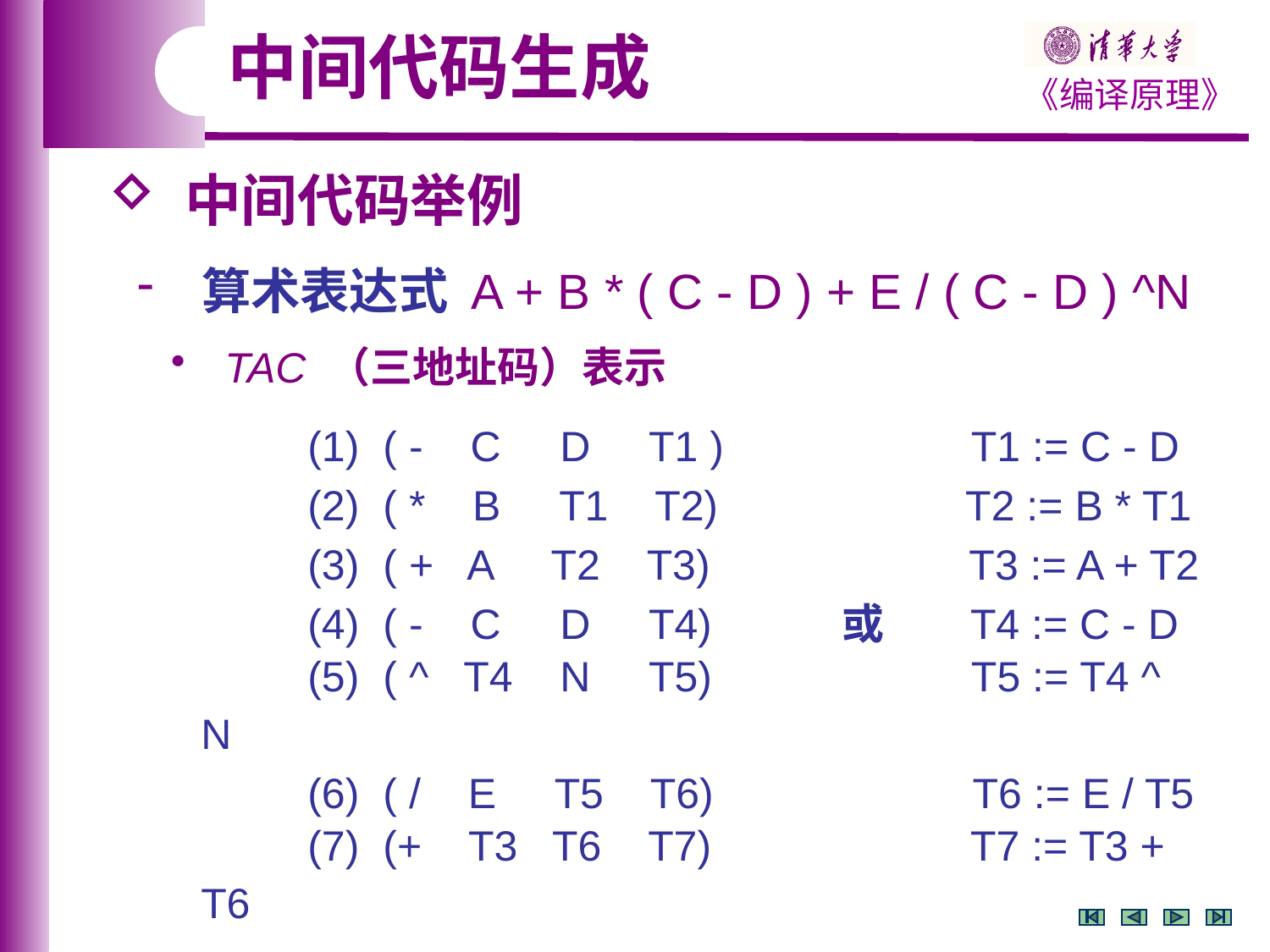

中间代码生成
 中间代码举例
  算术表达式 A + B * ( C - D ) + E / ( C - D ) ^N

  TAC （三地址码）表示

         (1)  ( -    C     D     T1 )                     T1 := C - D
         (2)  ( *    B     T1    T2)                     T2 := B * T1
         (3)  ( +   A     T2    T3)                      T3 := A + T2
         (4)  ( -    C     D     T4)          或        T4 := C - D
         (5)  ( ^   T4    N     T5)                      T5 := T4 ^ N
         (6)  ( /    E     T5    T6)                      T6 := E / T5
         (7)  (+    T3   T6    T7)                      T7 := T3 + T6